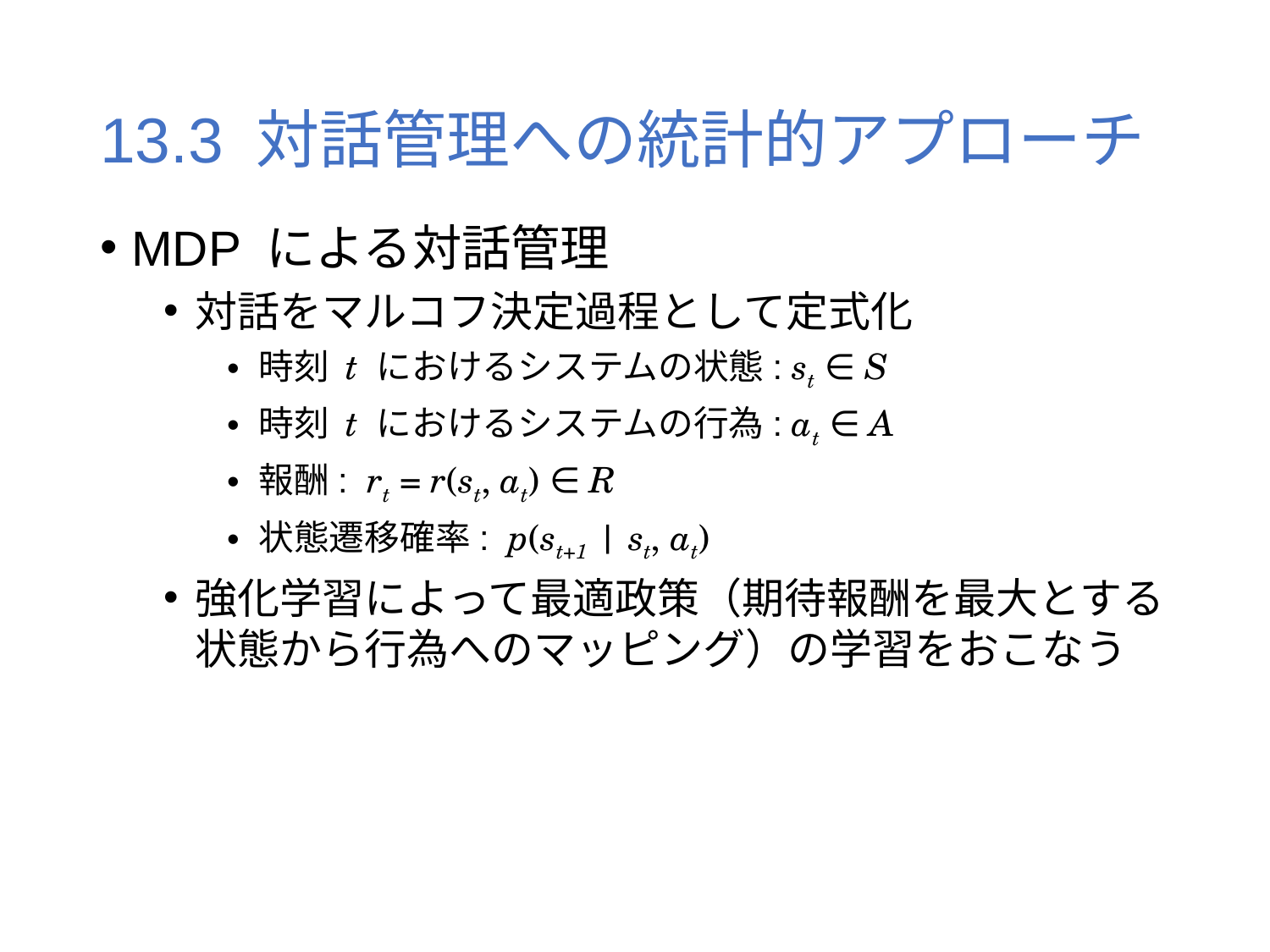

# 13.3 対話管理への統計的アプローチ
MDP による対話管理
対話をマルコフ決定過程として定式化
時刻 t におけるシステムの状態: st ∈ S
時刻 t におけるシステムの行為: at ∈ A
報酬:  rt = r(st, at) ∈ R
状態遷移確率:  p(st+1 | st, at)
強化学習によって最適政策（期待報酬を最大とする状態から行為へのマッピング）の学習をおこなう